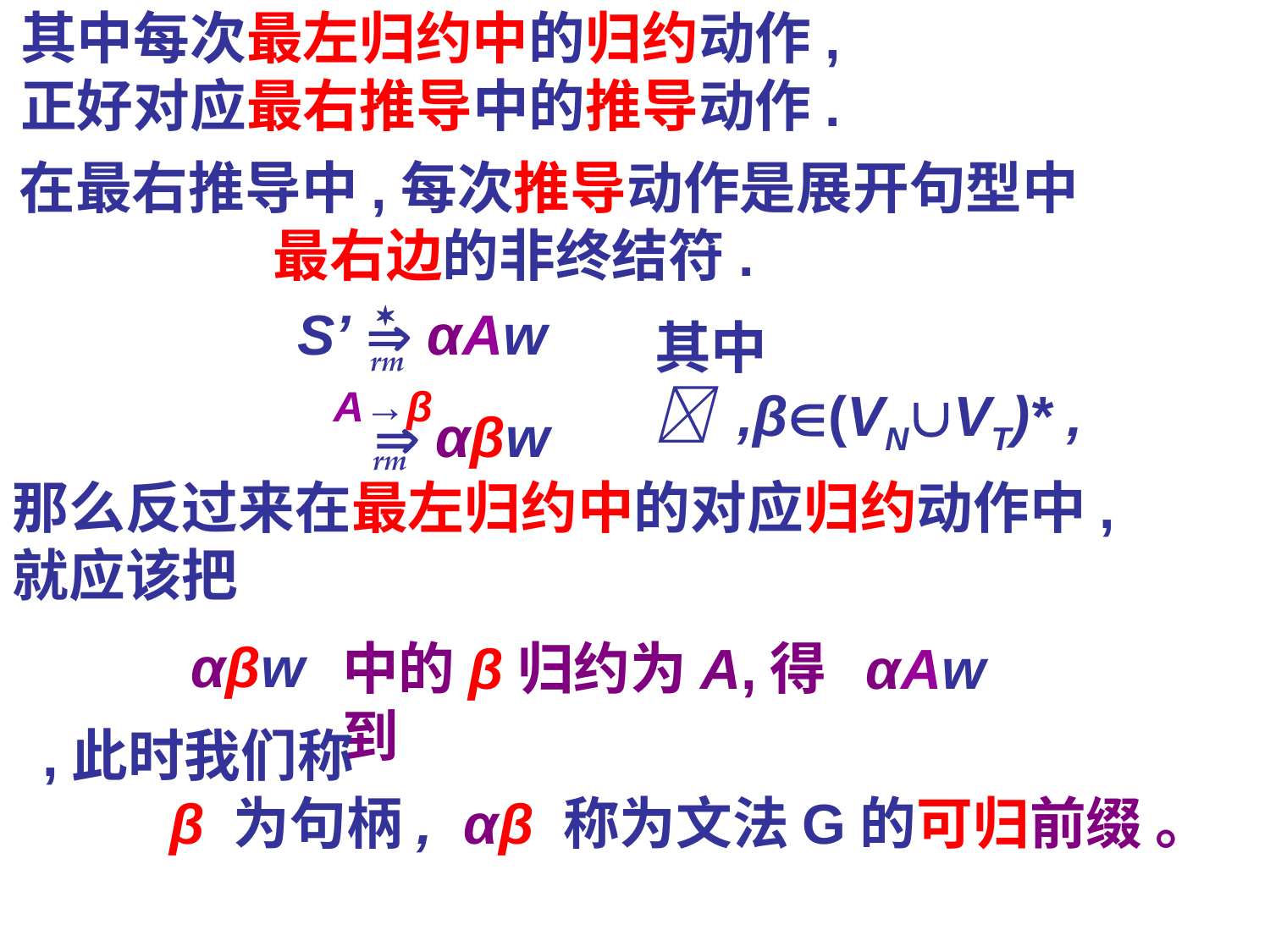

其中每次最左归约中的归约动作,
正好对应最右推导中的推导动作.
在最右推导中,每次推导动作是展开句型中
		最右边的非终结符.
∗
S’ ⇒ αAw

rm
其中 α ,β∈(VN∪VT)* , 	w∈VT* ，
A→β
⇒ αβw
rm
那么反过来在最左归约中的对应归约动作中,
就应该把
αβw
中的β归约为A,得到
αAw
,此时我们称
	β 为句柄,  αβ 称为文法G的可归前缀 。